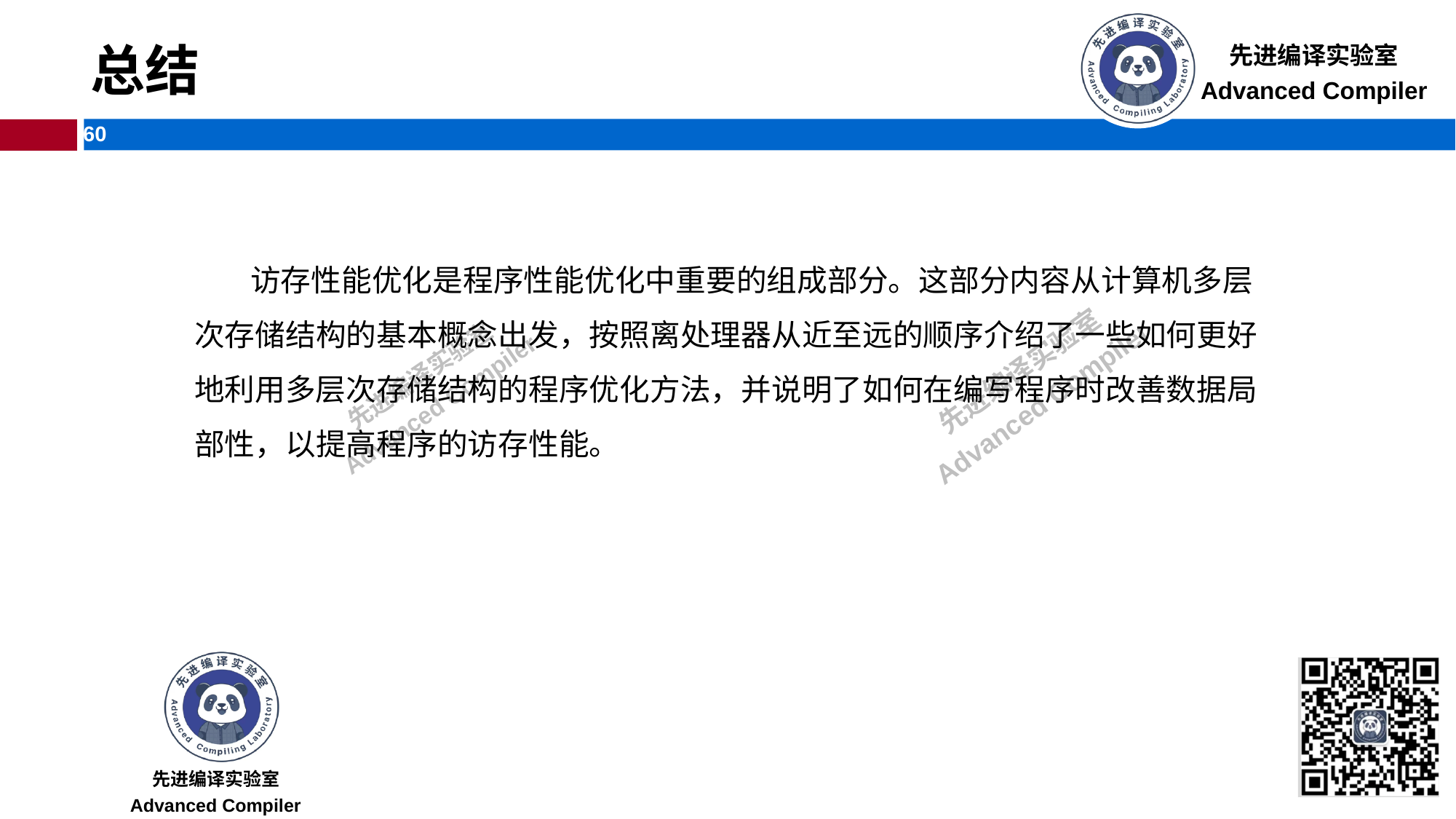

# 总结
     访存性能优化是程序性能优化中重要的组成部分。这部分内容从计算机多层次存储结构的基本概念出发，按照离处理器从近至远的顺序介绍了一些如何更好地利用多层次存储结构的程序优化方法，并说明了如何在编写程序时改善数据局部性，以提高程序的访存性能。